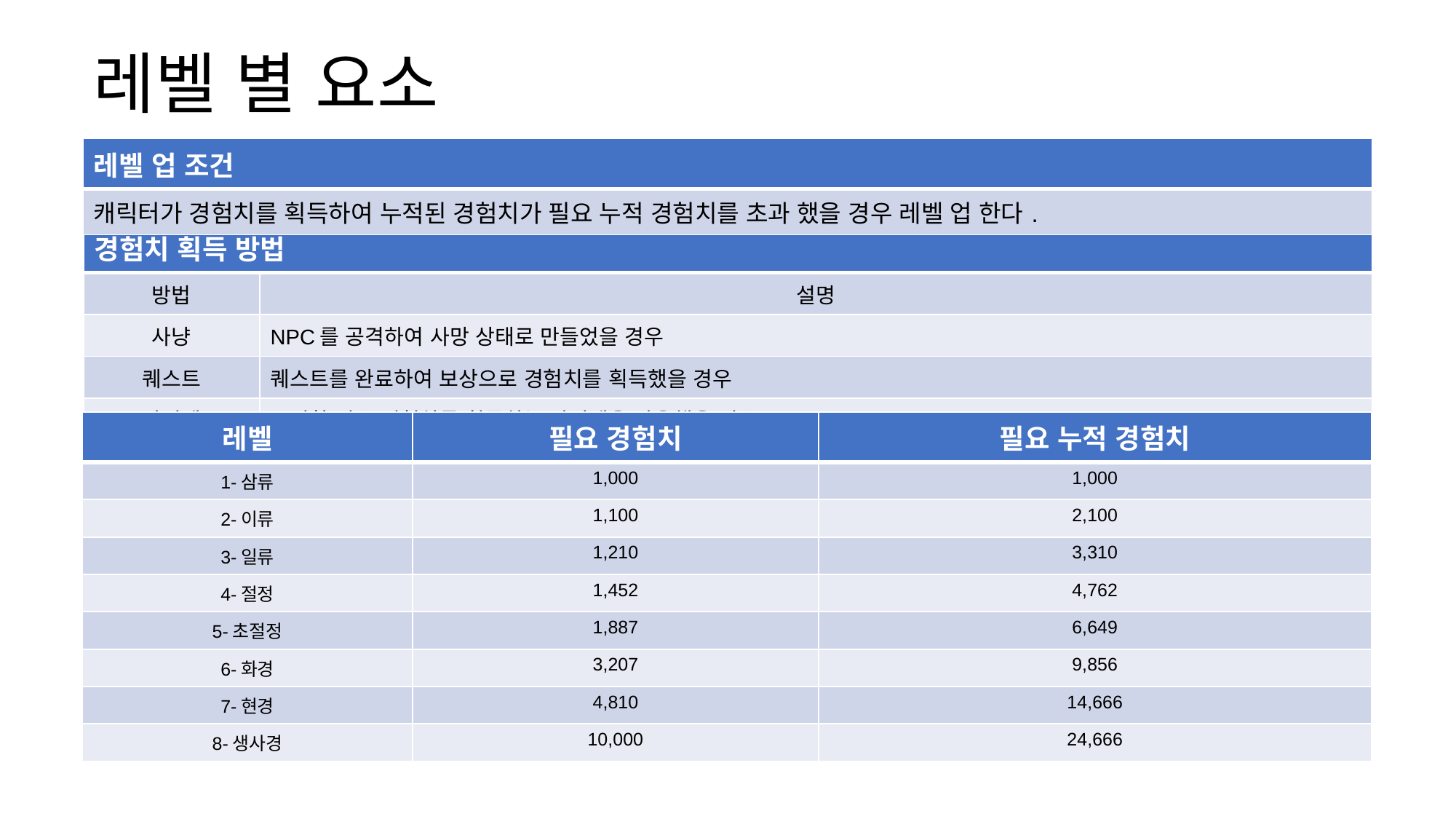

레벨 별 요소
| 레벨 업 조건 |
| --- |
| 캐릭터가 경험치를 획득하여 누적된 경험치가 필요 누적 경험치를 초과 했을 경우 레벨 업 한다. |
| 경험치 획득 방법 |  |
| --- | --- |
| 방법 | 설명 |
| 사냥 | NPC를 공격하여 사망 상태로 만들었을 경우 |
| 퀘스트 | 퀘스트를 완료하여 보상으로 경험치를 획득했을 경우 |
| 아이템 | 소비할 경우 경험치를 획득하는 아이템을 사용했을 경우 |
| 레벨 | 필요 경험치 | 필요 누적 경험치 |
| --- | --- | --- |
| 1-삼류 | 1,000 | 1,000 |
| 2-이류 | 1,100 | 2,100 |
| 3-일류 | 1,210 | 3,310 |
| 4-절정 | 1,452 | 4,762 |
| 5-초절정 | 1,887 | 6,649 |
| 6-화경 | 3,207 | 9,856 |
| 7-현경 | 4,810 | 14,666 |
| 8-생사경 | 10,000 | 24,666 |